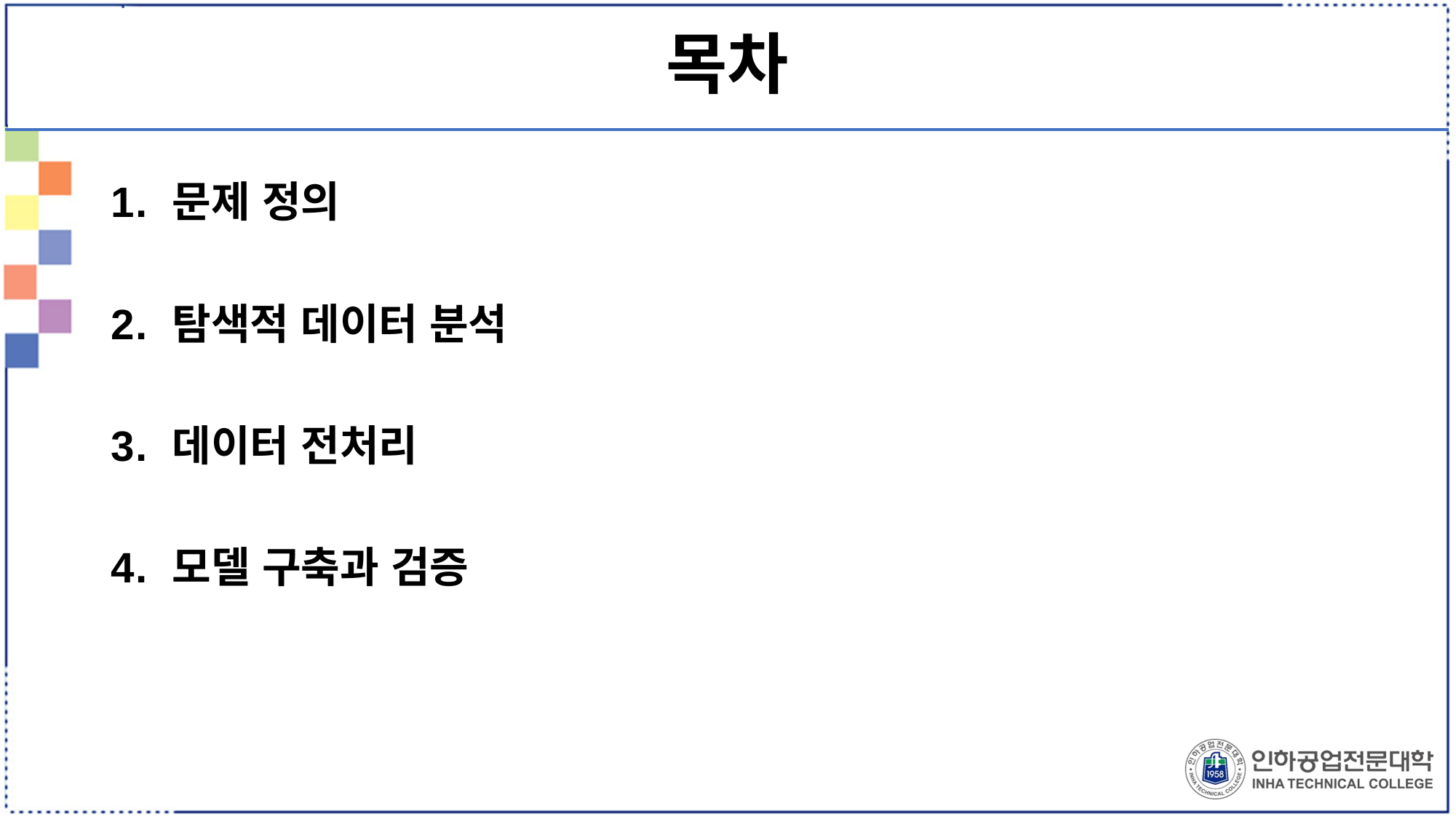

# 목차
문제 정의

탐색적 데이터 분석

데이터 전처리

모델 구축과 검증